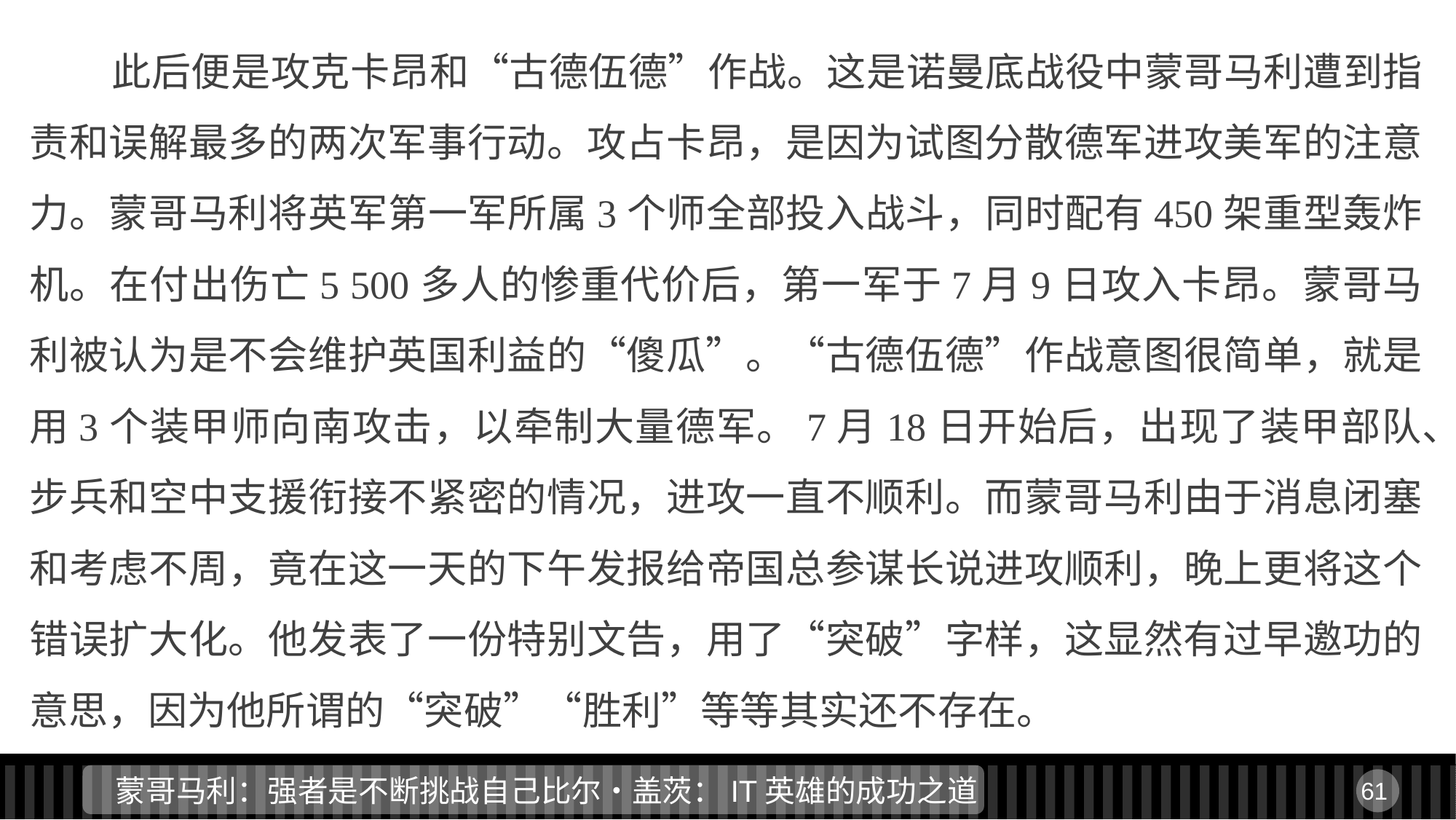

此后便是攻克卡昂和“古德伍德”作战。这是诺曼底战役中蒙哥马利遭到指责和误解最多的两次军事行动。攻占卡昂，是因为试图分散德军进攻美军的注意力。蒙哥马利将英军第一军所属3个师全部投入战斗，同时配有450架重型轰炸机。在付出伤亡5 500多人的惨重代价后，第一军于7月9日攻入卡昂。蒙哥马利被认为是不会维护英国利益的“傻瓜”。“古德伍德”作战意图很简单，就是用3个装甲师向南攻击，以牵制大量德军。7月18日开始后，出现了装甲部队、步兵和空中支援衔接不紧密的情况，进攻一直不顺利。而蒙哥马利由于消息闭塞和考虑不周，竟在这一天的下午发报给帝国总参谋长说进攻顺利，晚上更将这个错误扩大化。他发表了一份特别文告，用了“突破”字样，这显然有过早邀功的意思，因为他所谓的“突破”“胜利”等等其实还不存在。